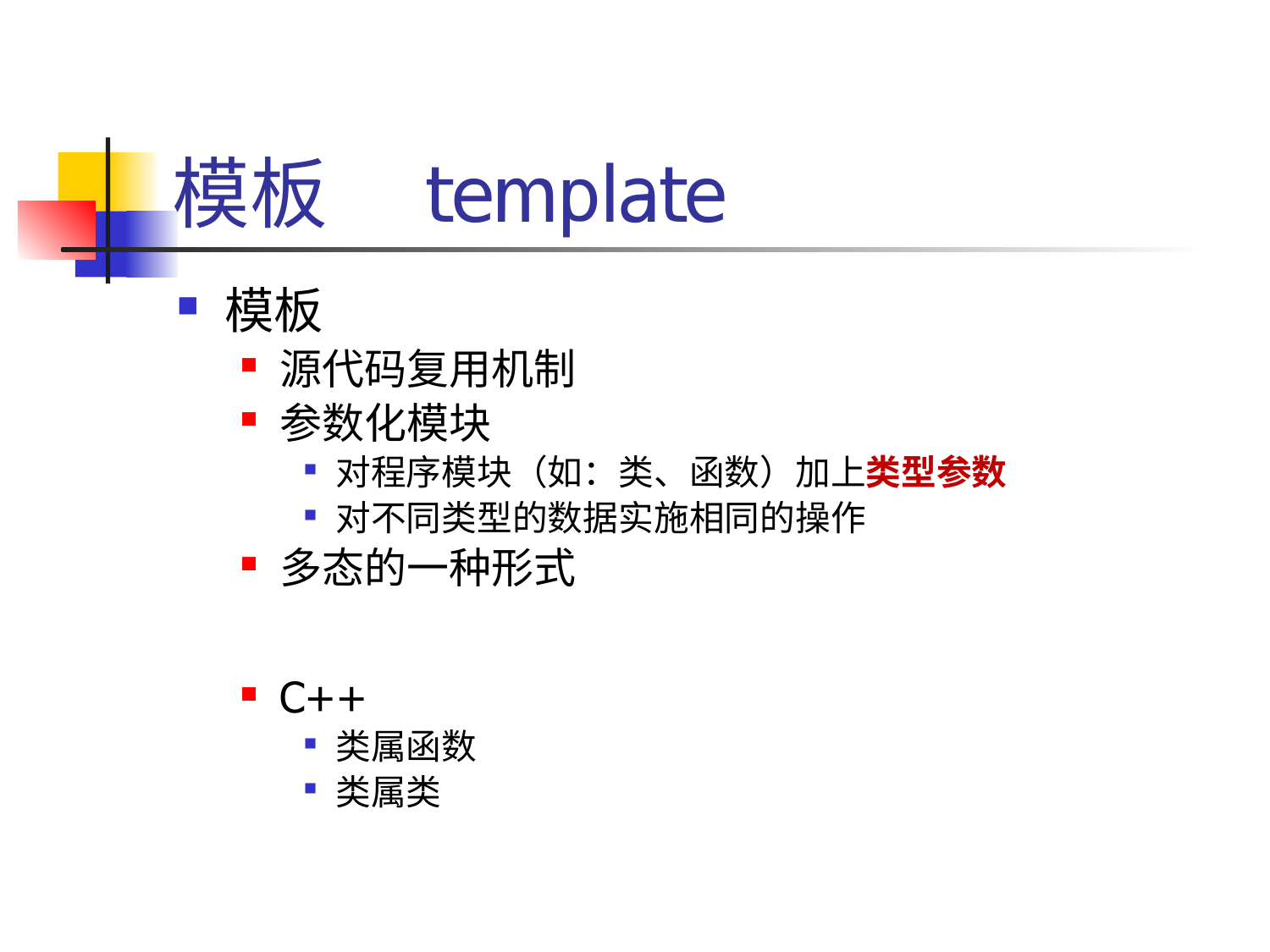

# 模板	template
模板
源代码复用机制
参数化模块
对程序模块（如：类、函数）加上类型参数
对不同类型的数据实施相同的操作
多态的一种形式

C++
类属函数
类属类